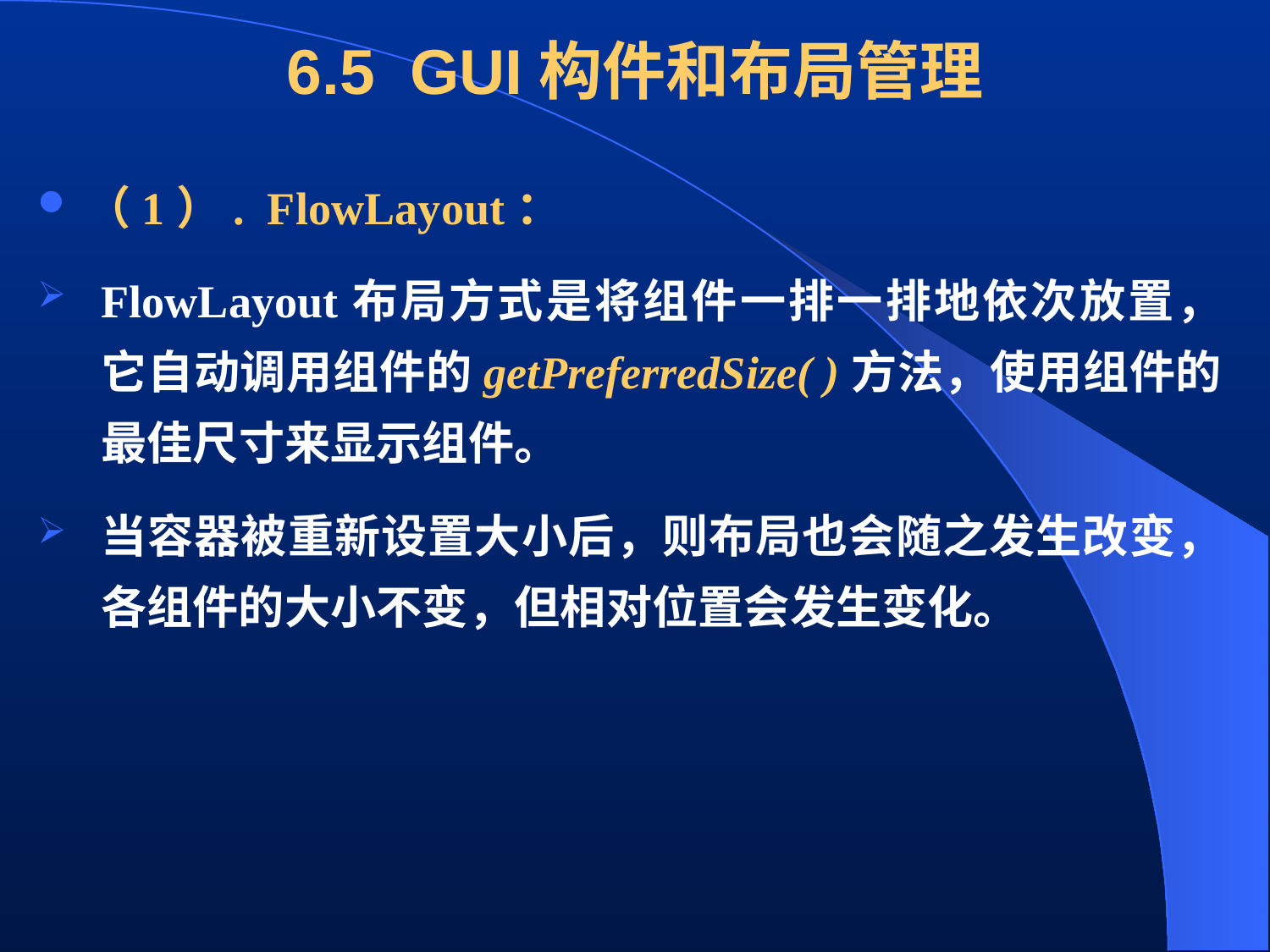

# 6.5  GUI构件和布局管理
（1）.  FlowLayout：
FlowLayout布局方式是将组件一排一排地依次放置，它自动调用组件的getPreferredSize( )方法，使用组件的最佳尺寸来显示组件。
当容器被重新设置大小后，则布局也会随之发生改变，各组件的大小不变，但相对位置会发生变化。